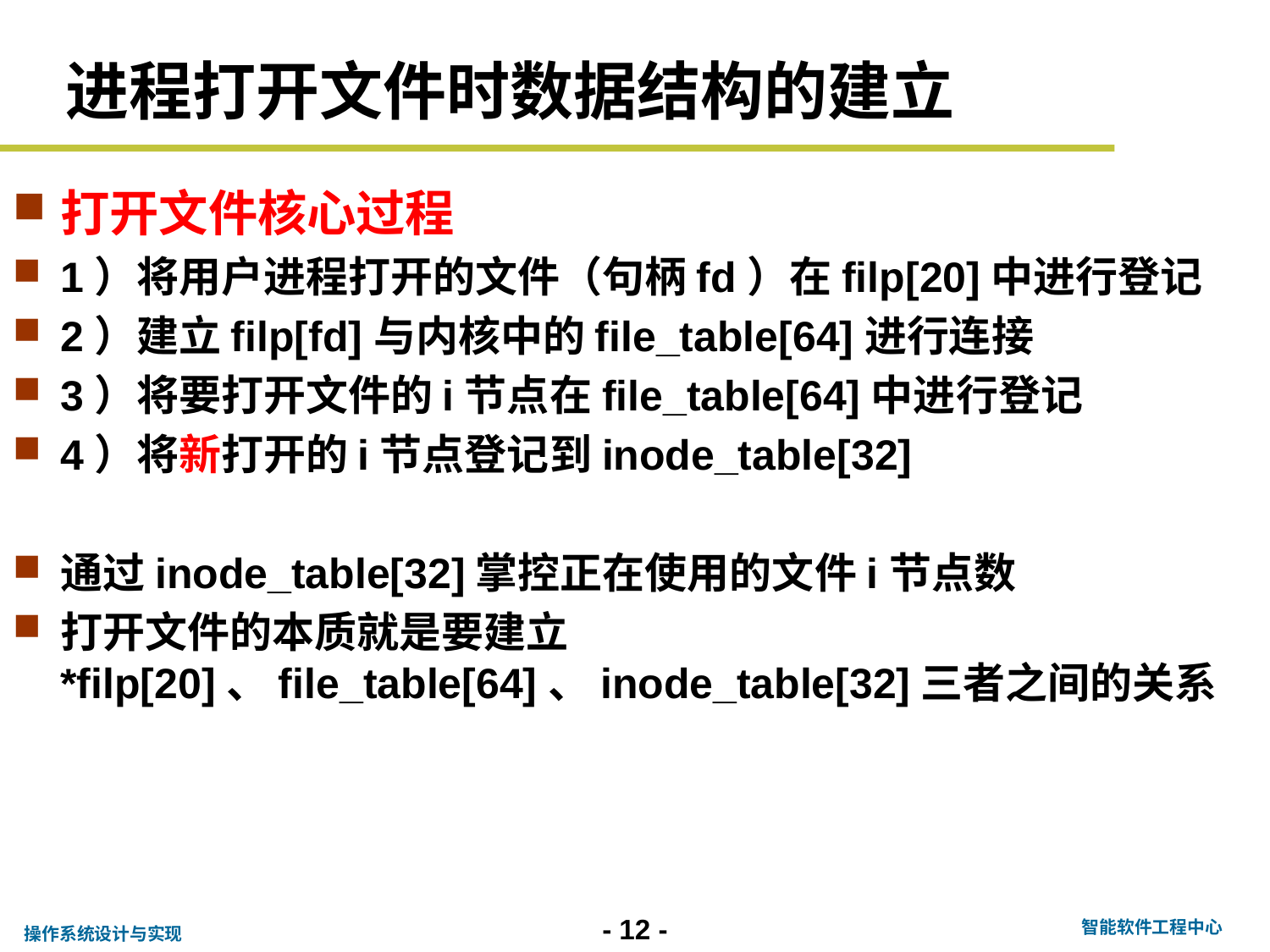

# 进程打开文件时数据结构的建立
打开文件核心过程
1）将用户进程打开的文件（句柄fd）在filp[20]中进行登记
2）建立filp[fd]与内核中的file_table[64]进行连接
3）将要打开文件的i节点在file_table[64]中进行登记
4）将新打开的i节点登记到inode_table[32]

通过inode_table[32]掌控正在使用的文件i节点数
打开文件的本质就是要建立*filp[20]、file_table[64]、inode_table[32]三者之间的关系